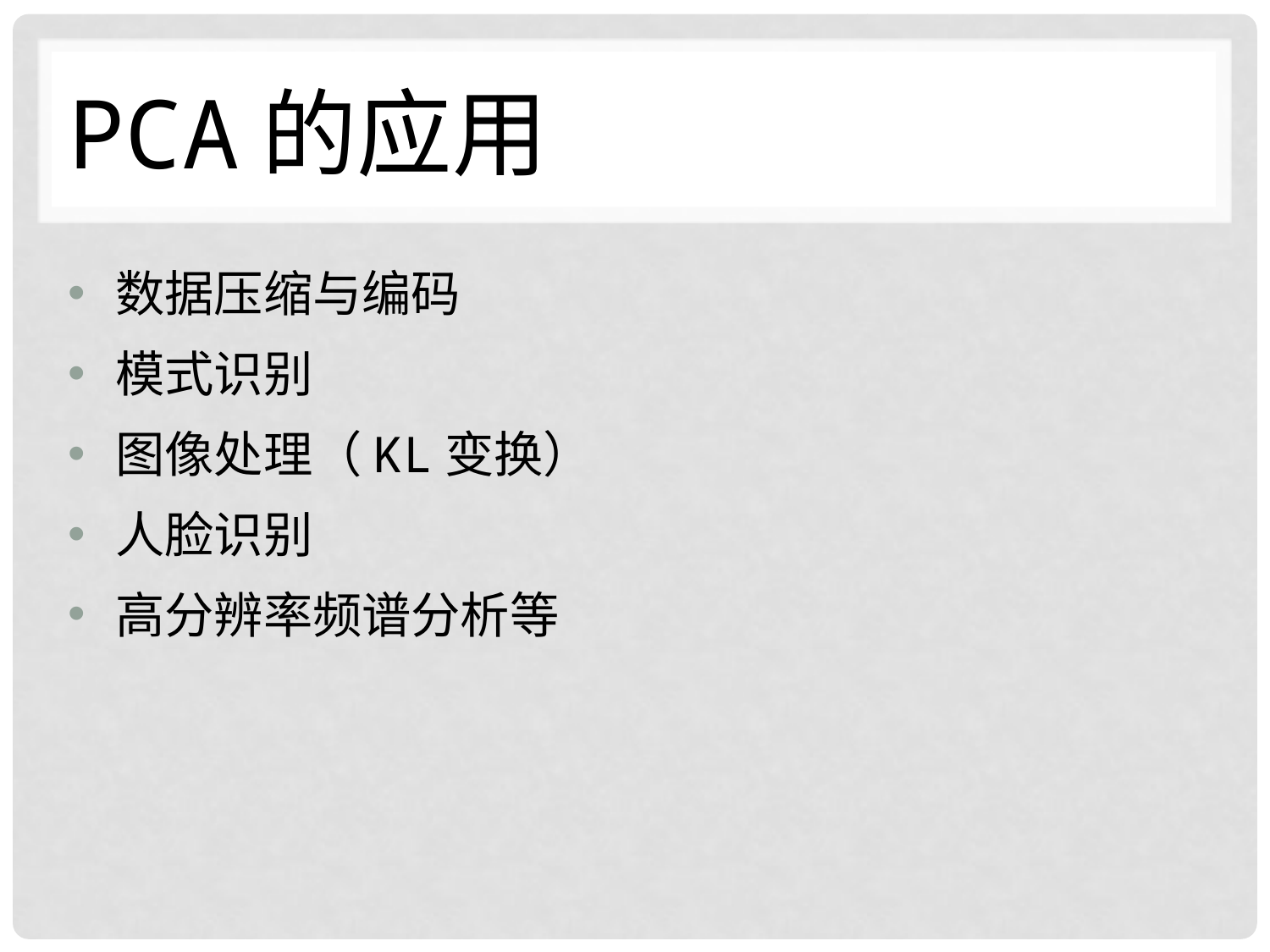

# PCA的应用
数据压缩与编码
模式识别
图像处理（KL变换）
人脸识别
高分辨率频谱分析等